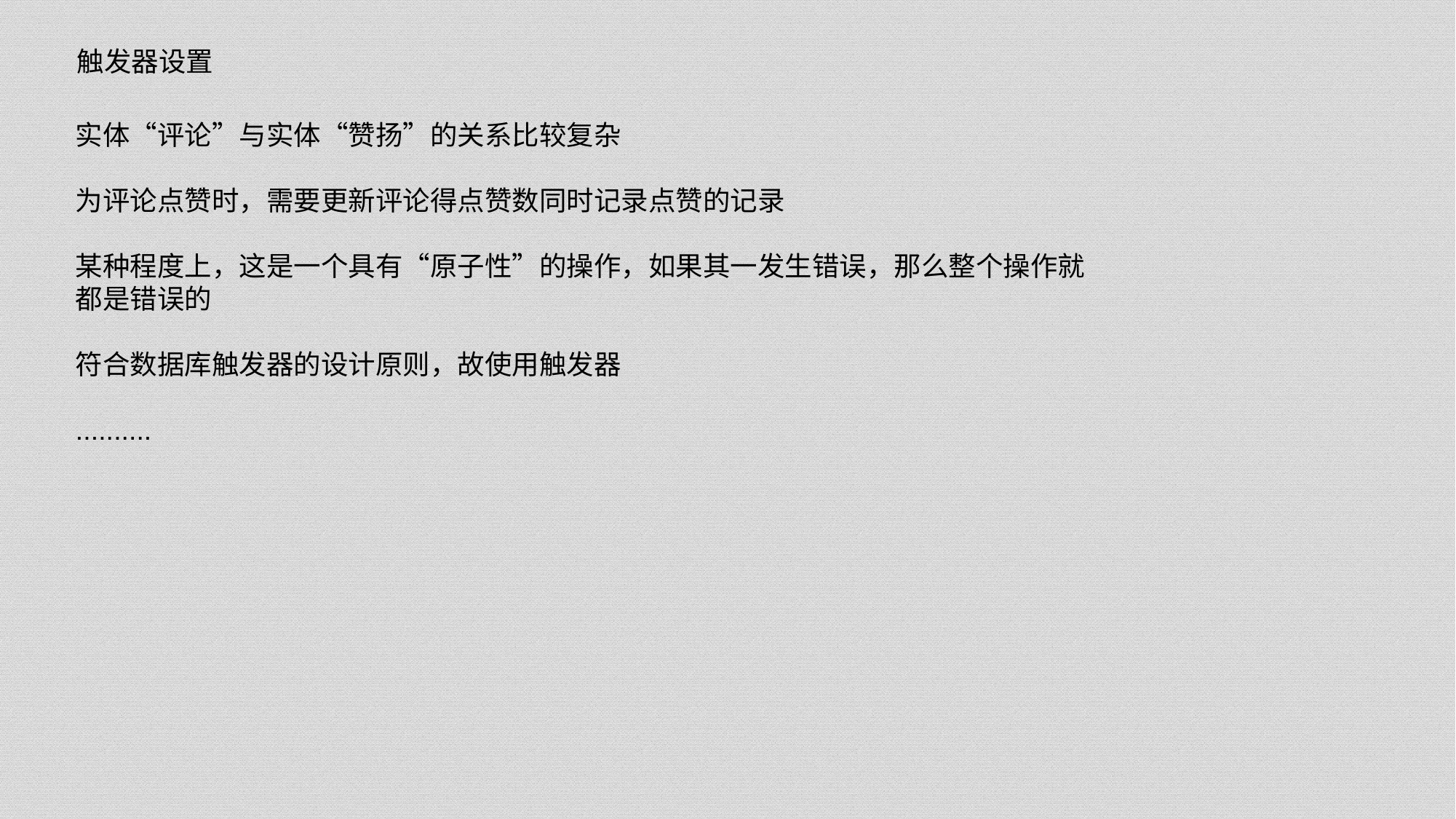

触发器设置
实体“评论”与实体“赞扬”的关系比较复杂

为评论点赞时，需要更新评论得点赞数同时记录点赞的记录

某种程度上，这是一个具有“原子性”的操作，如果其一发生错误，那么整个操作就都是错误的

符合数据库触发器的设计原则，故使用触发器

..........